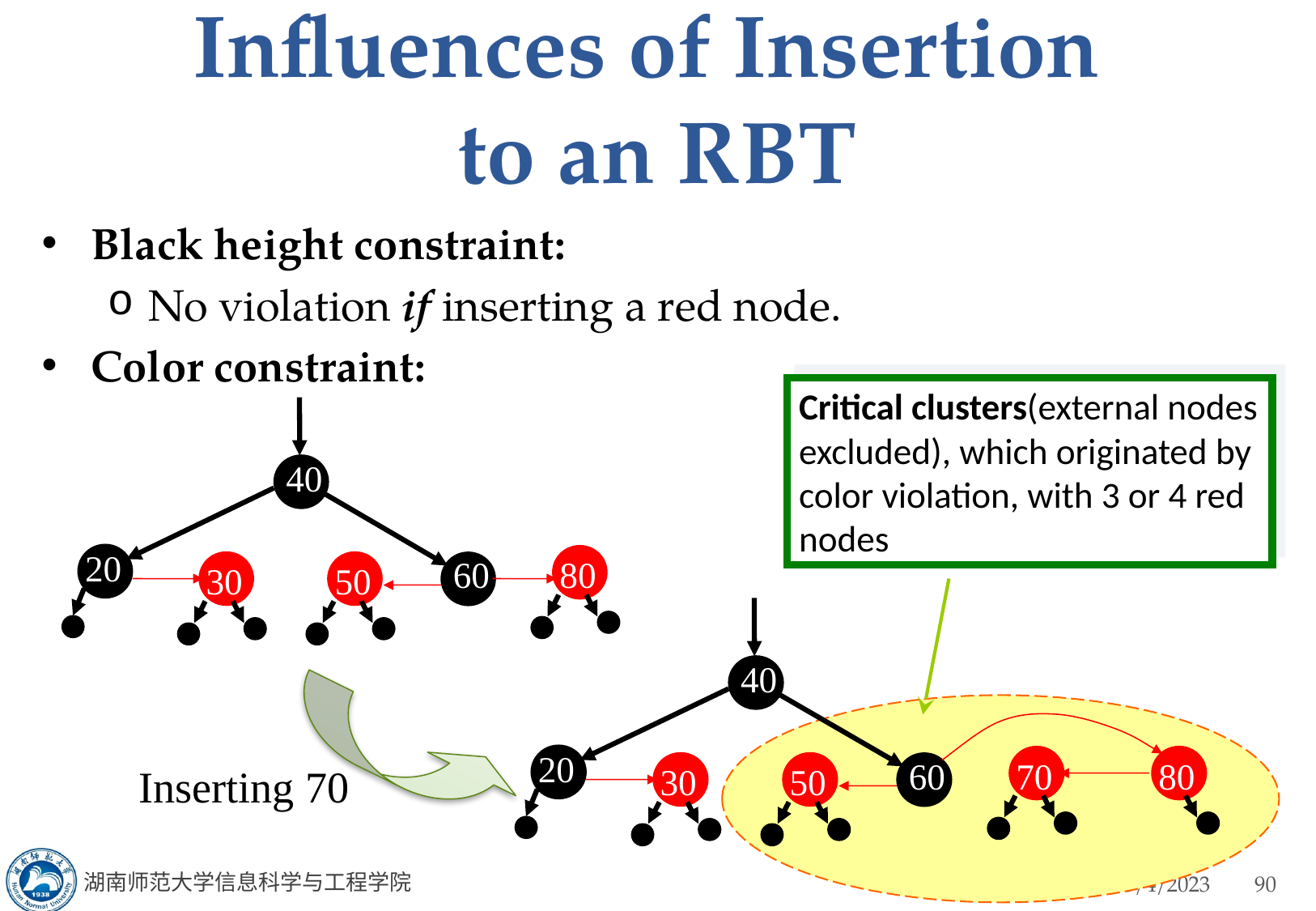

# Influences of Insertion to an RBT
Black height constraint:
No violation if inserting a red node.
Color constraint:
Critical clusters(external nodes excluded), which originated by color violation, with 3 or 4 red nodes

40

20

60

80

30

50

40

20

60

70

80

30

50

Inserting 70
湖南师范大学信息科学与工程学院
3/4/2023
90